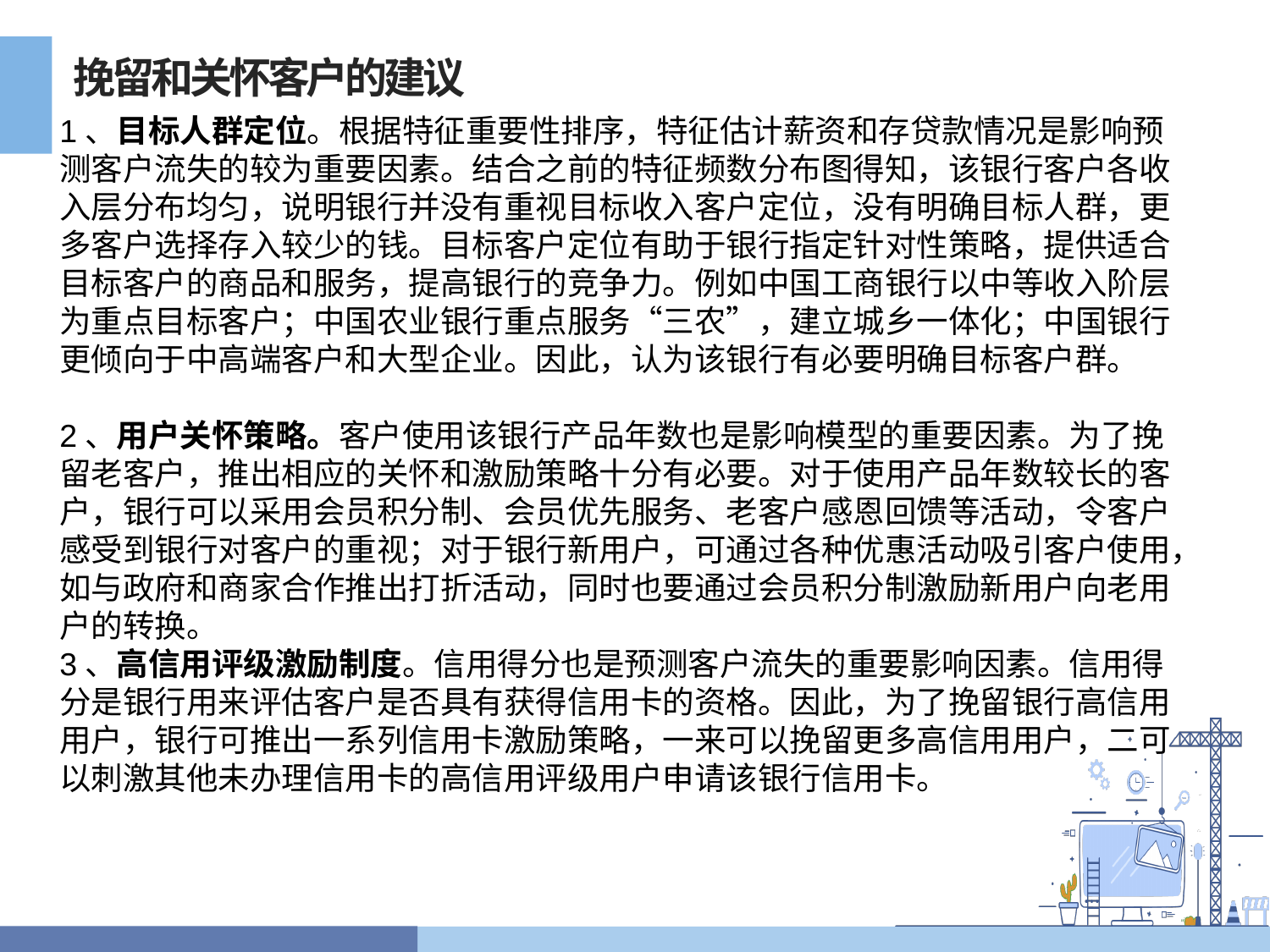

# 挽留和关怀客户的建议
1、目标人群定位。根据特征重要性排序，特征估计薪资和存贷款情况是影响预测客户流失的较为重要因素。结合之前的特征频数分布图得知，该银行客户各收入层分布均匀，说明银行并没有重视目标收入客户定位，没有明确目标人群，更多客户选择存入较少的钱。目标客户定位有助于银行指定针对性策略，提供适合目标客户的商品和服务，提高银行的竞争力。例如中国工商银行以中等收入阶层为重点目标客户；中国农业银行重点服务“三农”，建立城乡一体化；中国银行更倾向于中高端客户和大型企业。因此，认为该银行有必要明确目标客户群。
2、用户关怀策略。客户使用该银行产品年数也是影响模型的重要因素。为了挽留老客户，推出相应的关怀和激励策略十分有必要。对于使用产品年数较长的客户，银行可以采用会员积分制、会员优先服务、老客户感恩回馈等活动，令客户感受到银行对客户的重视；对于银行新用户，可通过各种优惠活动吸引客户使用，如与政府和商家合作推出打折活动，同时也要通过会员积分制激励新用户向老用户的转换。
3、高信用评级激励制度。信用得分也是预测客户流失的重要影响因素。信用得分是银行用来评估客户是否具有获得信用卡的资格。因此，为了挽留银行高信用用户，银行可推出一系列信用卡激励策略，一来可以挽留更多高信用用户，二可以刺激其他未办理信用卡的高信用评级用户申请该银行信用卡。